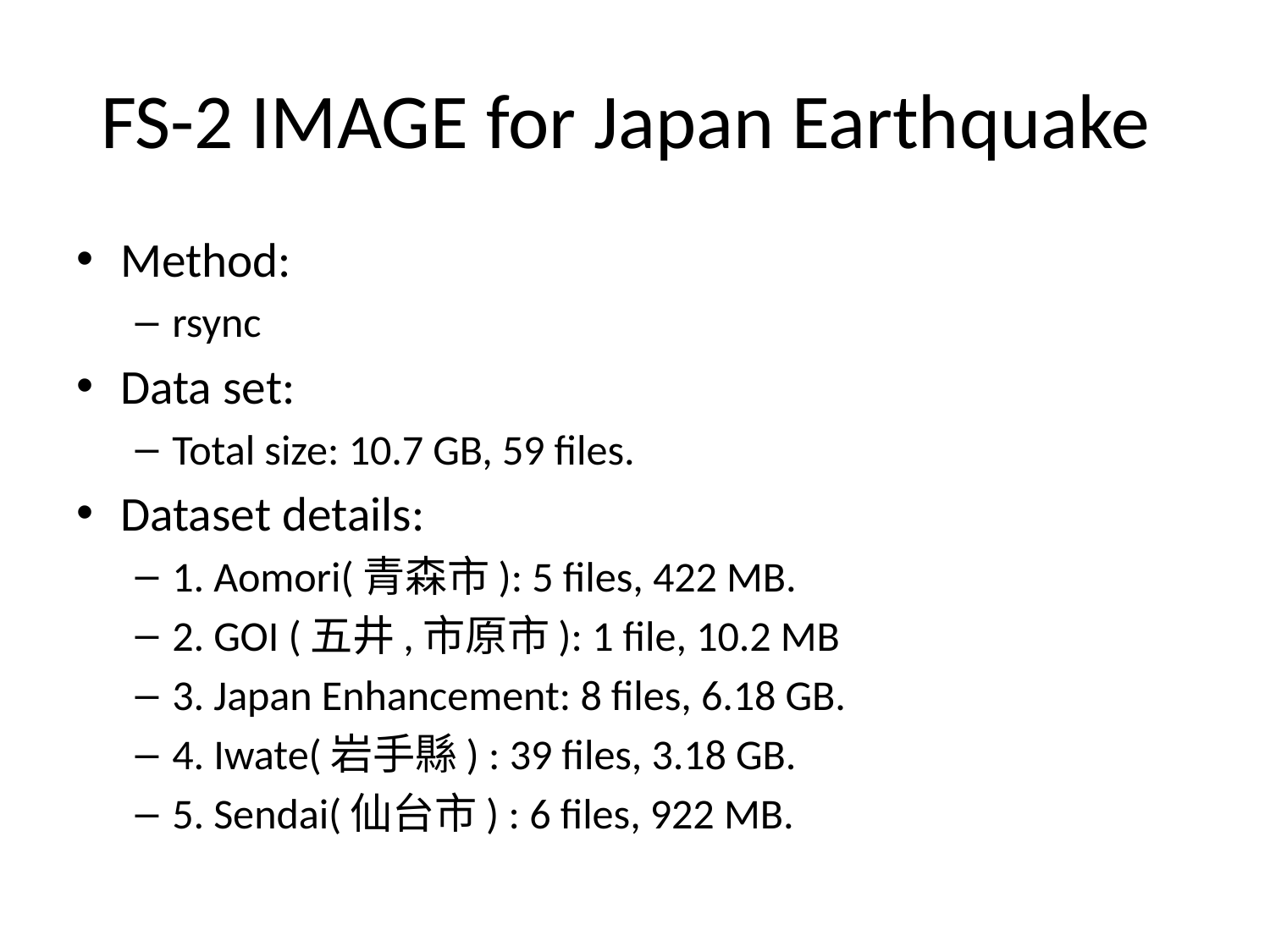

# FS-2 IMAGE for Japan Earthquake
Method:
rsync
Data set:
Total size: 10.7 GB, 59 files.
Dataset details:
1. Aomori(青森市): 5 files, 422 MB.
2. GOI (五井,市原市): 1 file, 10.2 MB
3. Japan Enhancement: 8 files, 6.18 GB.
4. Iwate(岩手縣) : 39 files, 3.18 GB.
5. Sendai(仙台市) : 6 files, 922 MB.